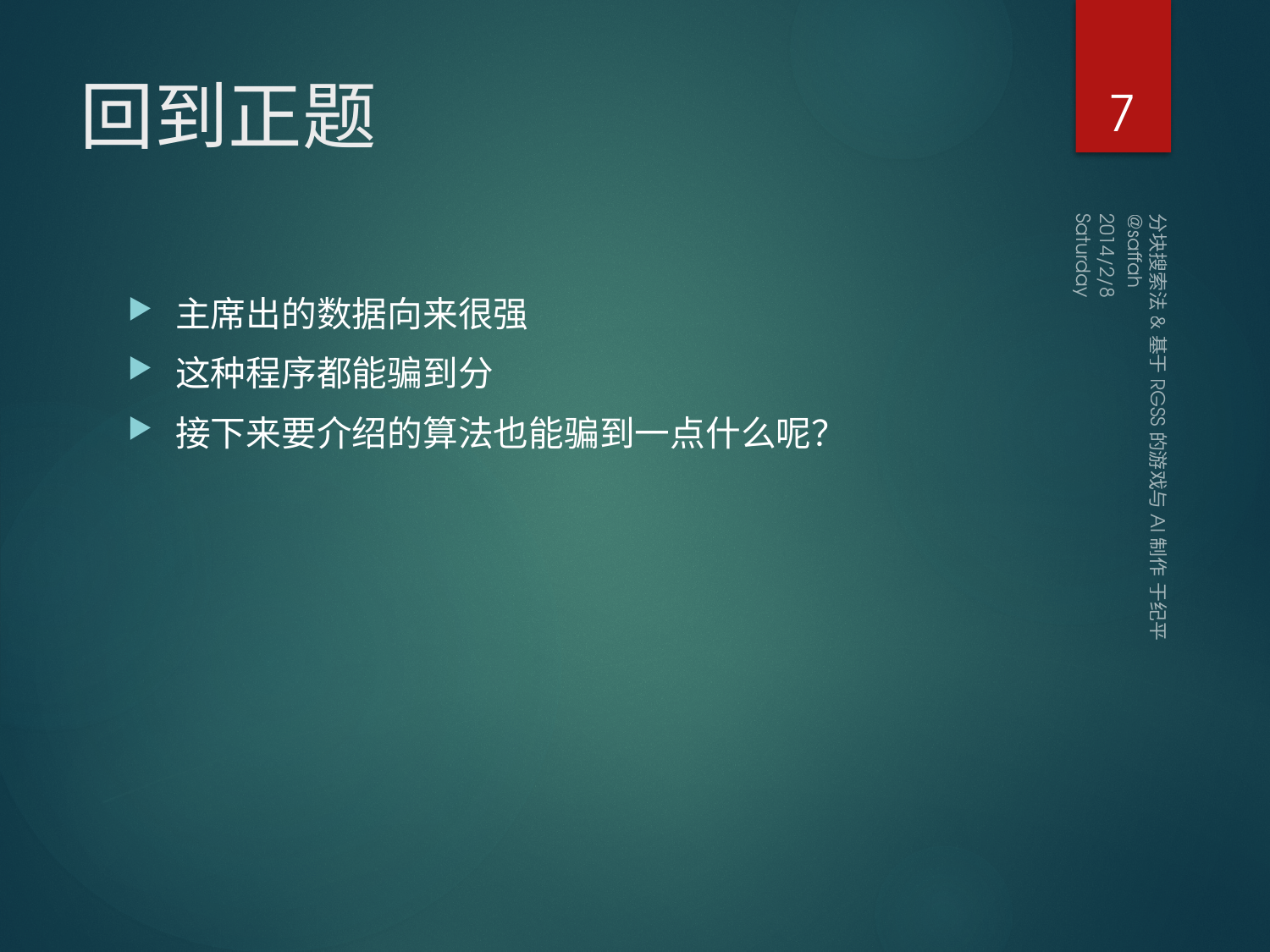

7
# 回到正题
2014/2/8 Saturday
主席出的数据向来很强
这种程序都能骗到分
接下来要介绍的算法也能骗到一点什么呢？
分块搜索法&基于RGSS的游戏与AI制作 于纪平 @saffah